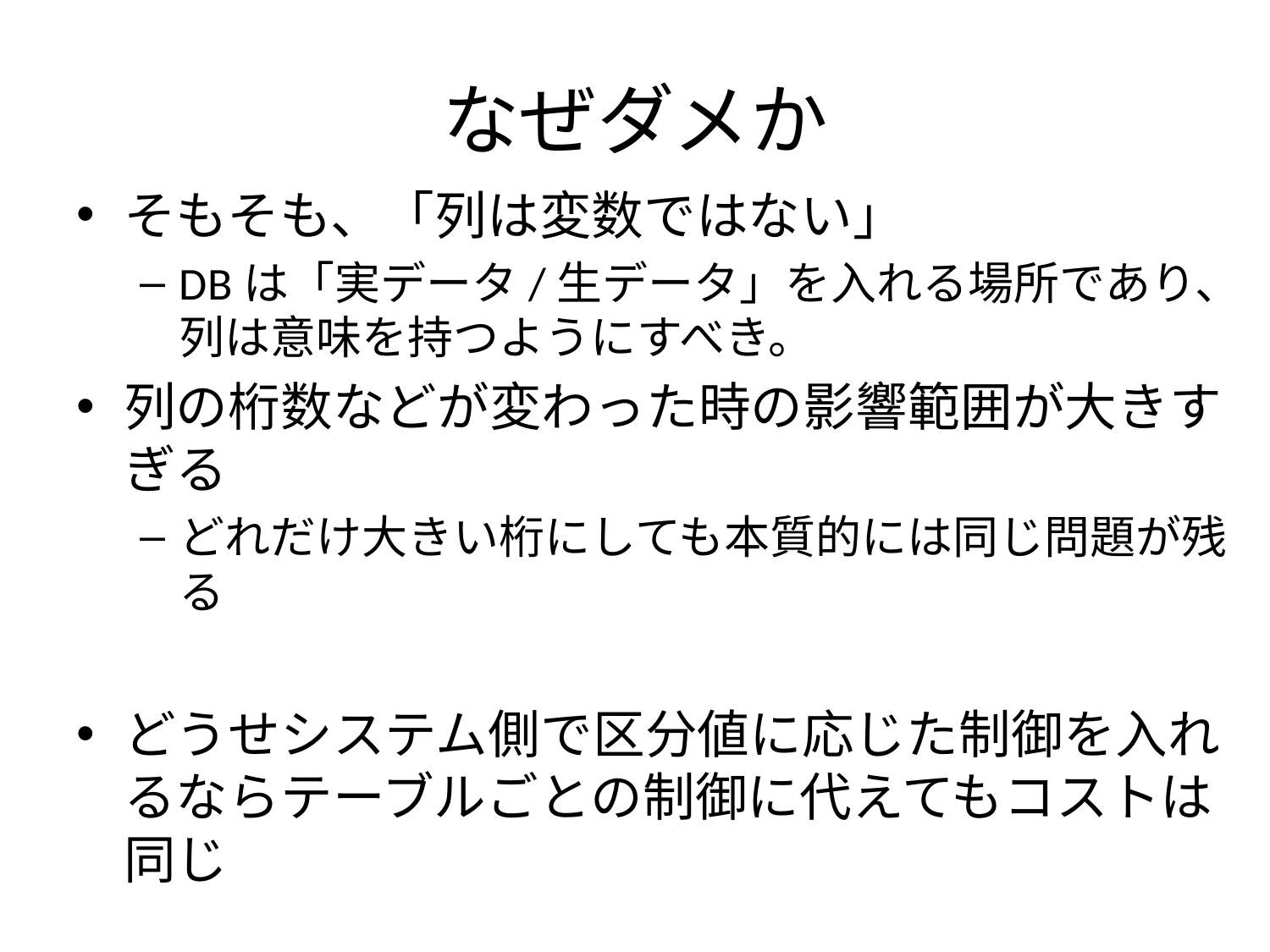

# なぜダメか
そもそも、「列は変数ではない」
DBは「実データ/生データ」を入れる場所であり、列は意味を持つようにすべき。
列の桁数などが変わった時の影響範囲が大きすぎる
どれだけ大きい桁にしても本質的には同じ問題が残る

どうせシステム側で区分値に応じた制御を入れるならテーブルごとの制御に代えてもコストは同じ